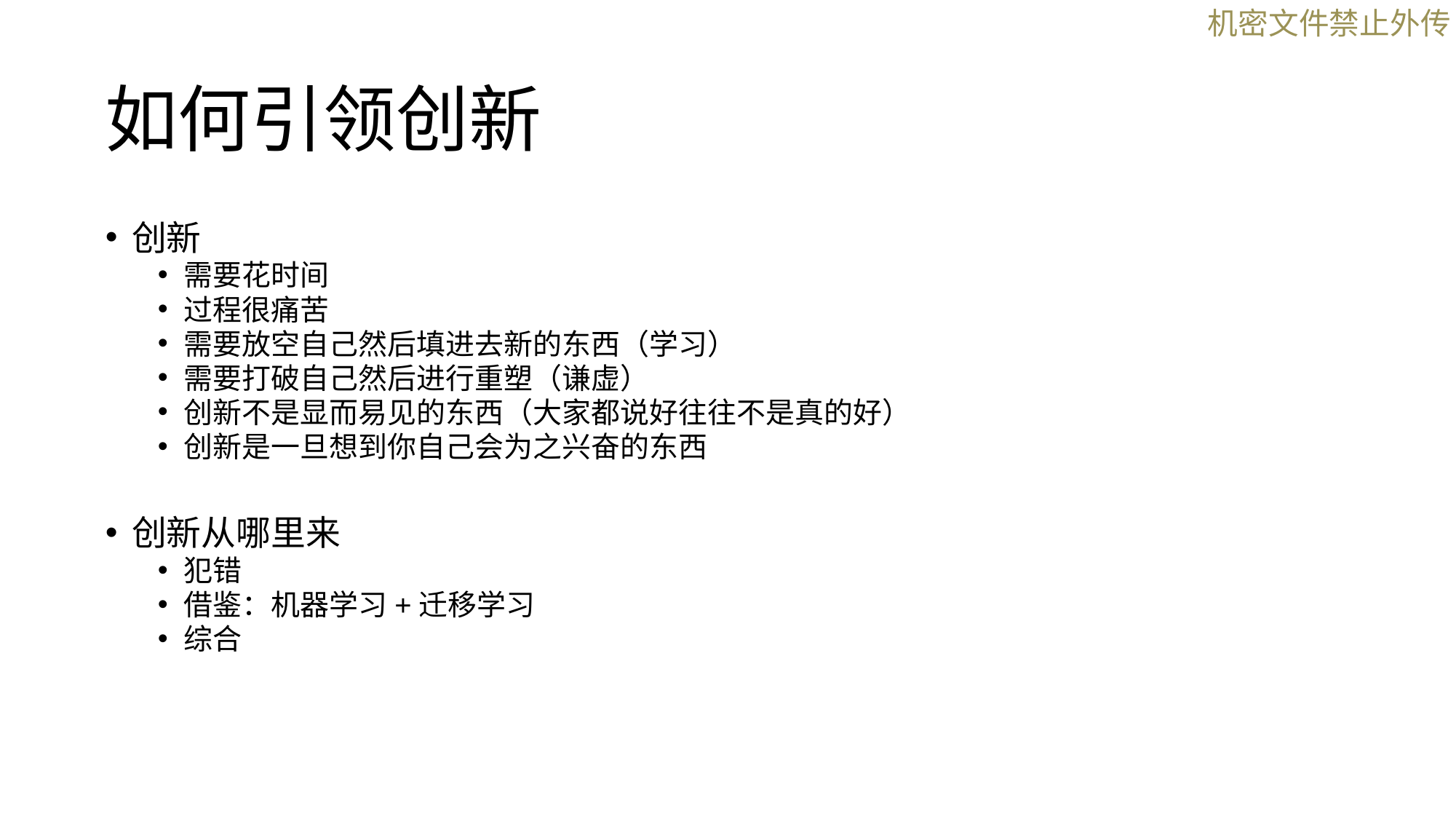

# 如何引领创新
创新
需要花时间
过程很痛苦
需要放空自己然后填进去新的东西（学习）
需要打破自己然后进行重塑（谦虚）
创新不是显而易见的东西（大家都说好往往不是真的好）
创新是一旦想到你自己会为之兴奋的东西

创新从哪里来
犯错
借鉴：机器学习+迁移学习
综合